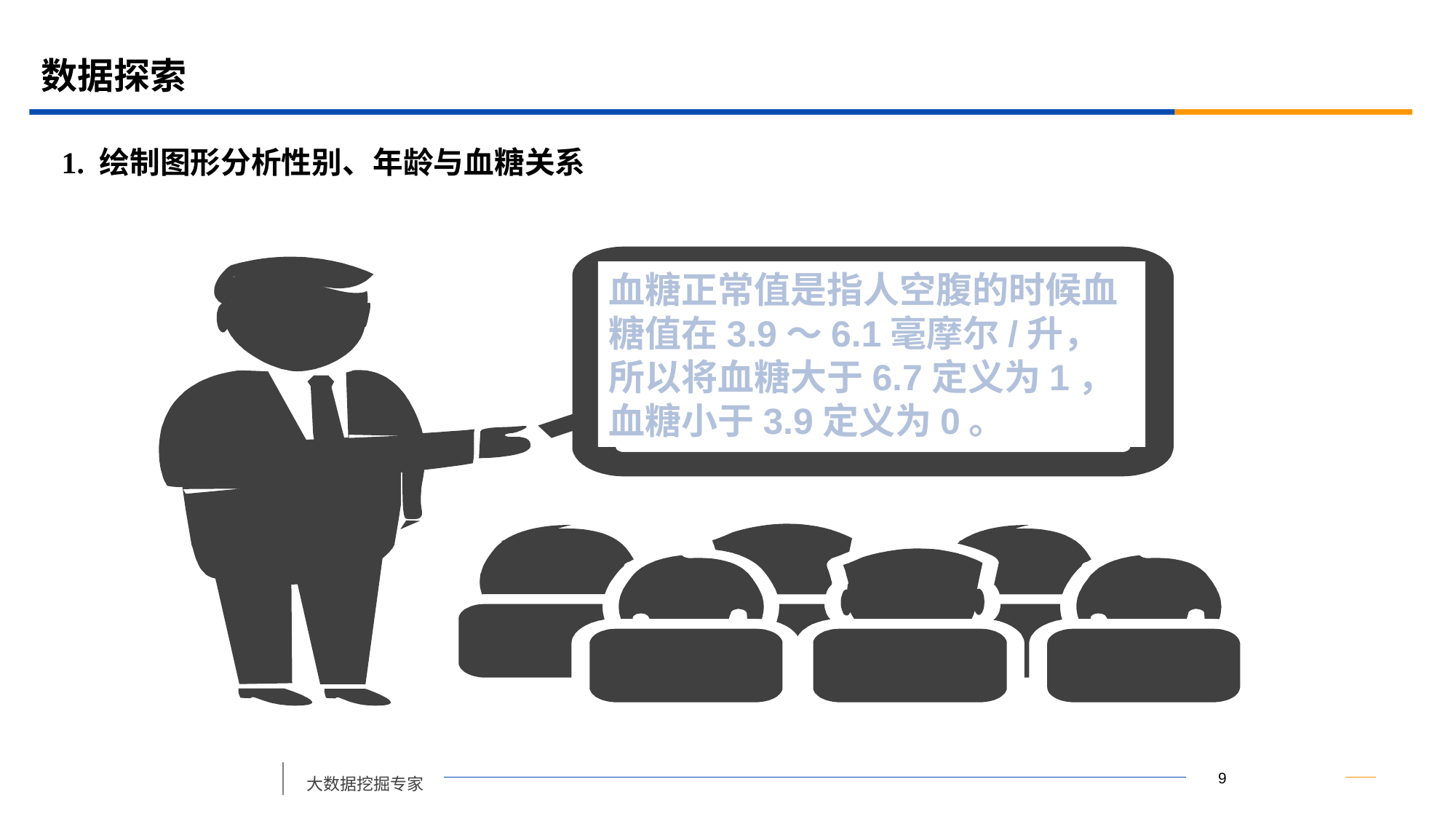

# 数据探索
1. 绘制图形分析性别、年龄与血糖关系

血糖正常值是指人空腹的时候血糖值在3.9～6.1毫摩尔/升，所以将血糖大于6.7定义为1，血糖小于3.9定义为0。